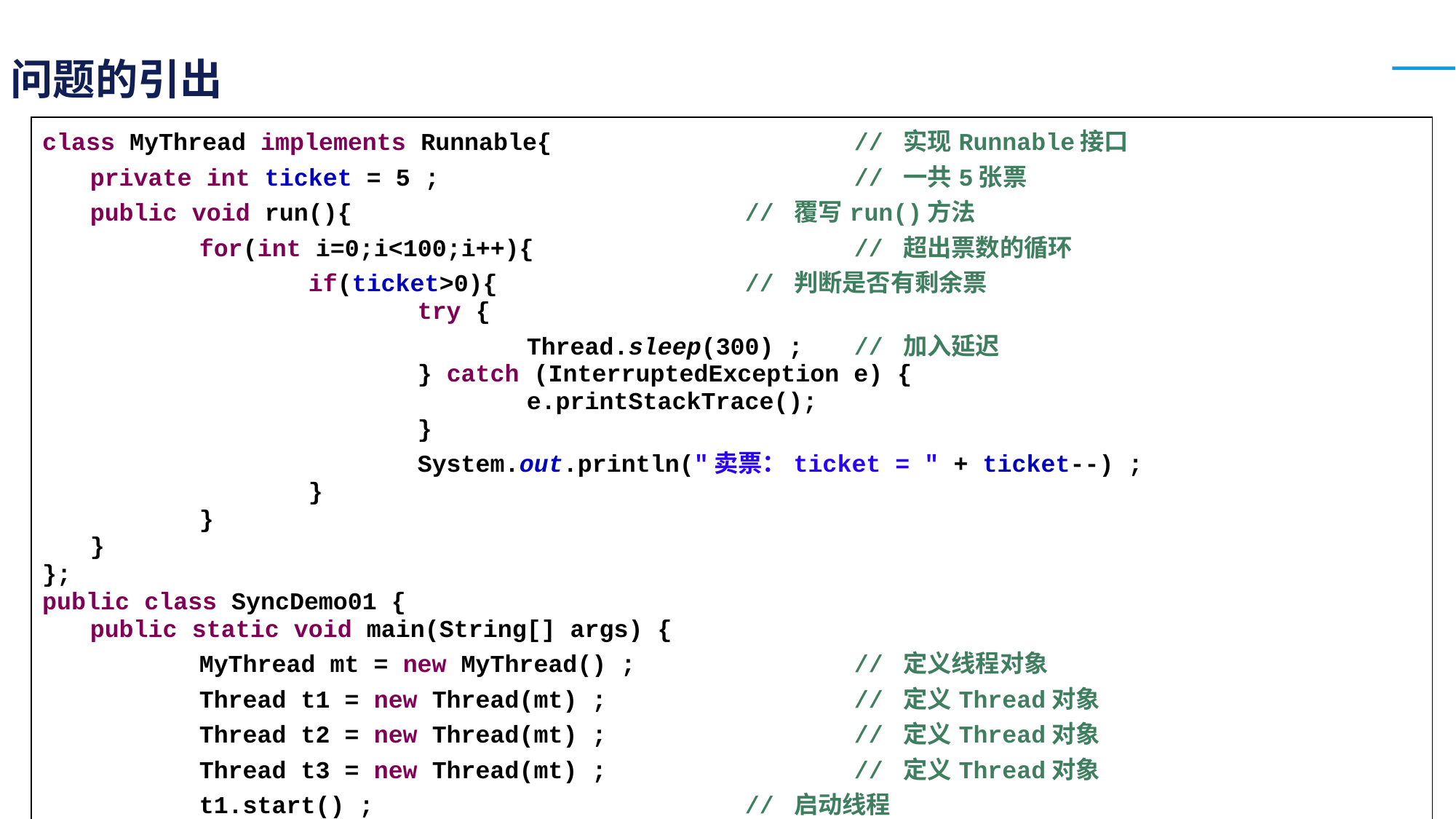

# 问题的引出
| class MyThread implements Runnable{ // 实现Runnable接口 private int ticket = 5 ; // 一共5张票 public void run(){ // 覆写run()方法 for(int i=0;i<100;i++){ // 超出票数的循环 if(ticket>0){ // 判断是否有剩余票 try { Thread.sleep(300) ; // 加入延迟 } catch (InterruptedException e) { e.printStackTrace(); } System.out.println("卖票：ticket = " + ticket--) ; } } } }; public class SyncDemo01 { public static void main(String[] args) { MyThread mt = new MyThread() ; // 定义线程对象 Thread t1 = new Thread(mt) ; // 定义Thread对象 Thread t2 = new Thread(mt) ; // 定义Thread对象 Thread t3 = new Thread(mt) ; // 定义Thread对象 t1.start() ; // 启动线程 t2.start() ; // 启动线程 t3.start() ; // 启动线程 }} |
| --- |